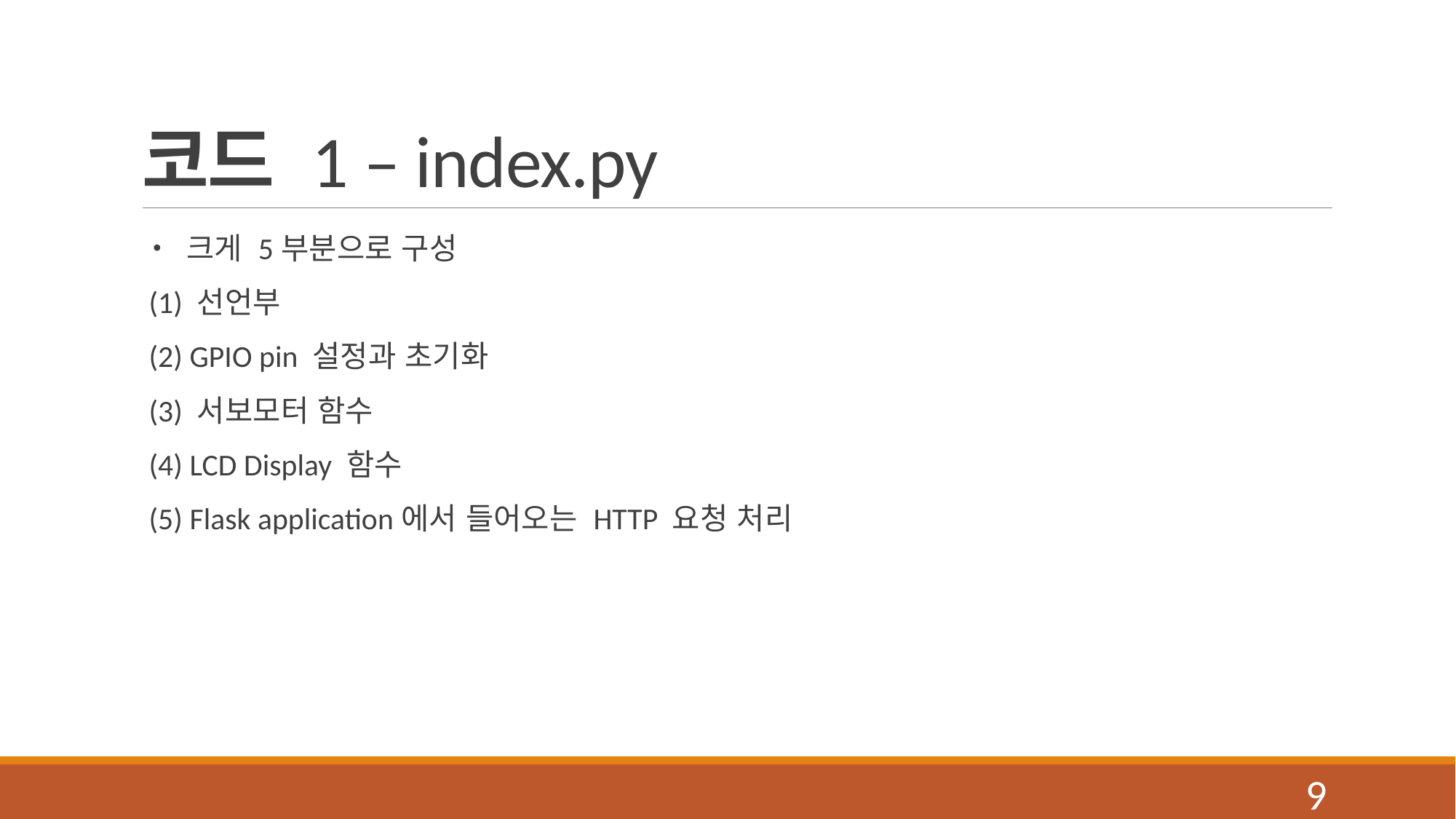

# 코드 1 – index.py
• 크게 5부분으로 구성
 (1) 선언부
 (2) GPIO pin 설정과 초기화
 (3) 서보모터 함수
 (4) LCD Display 함수
 (5) Flask application에서 들어오는 HTTP 요청 처리
9